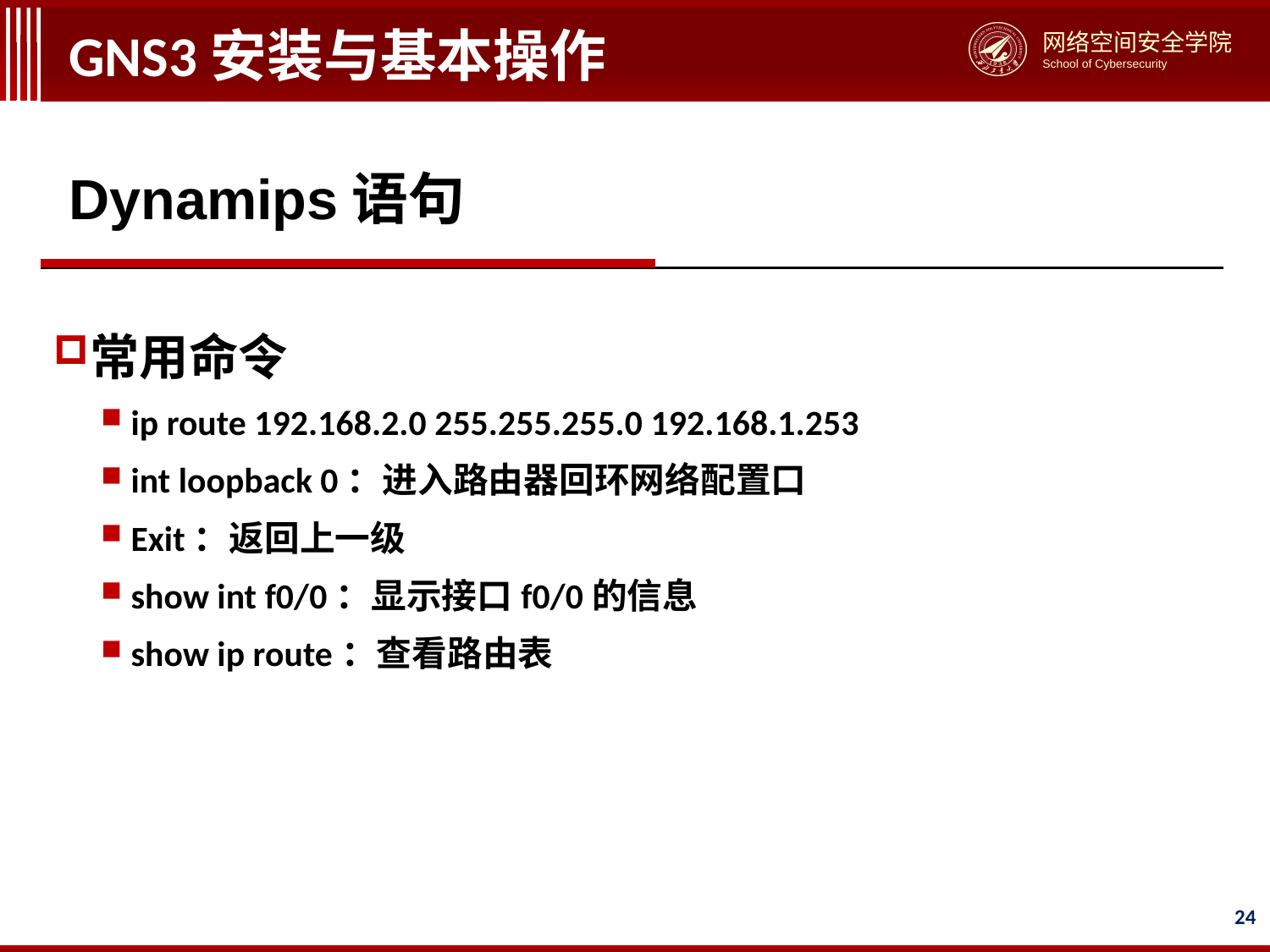

# GNS3安装与基本操作
Dynamips语句
常用命令
ip route 192.168.2.0 255.255.255.0 192.168.1.253
int loopback 0：进入路由器回环网络配置口
Exit：返回上一级
show int f0/0：显示接口f0/0的信息
show ip route：查看路由表